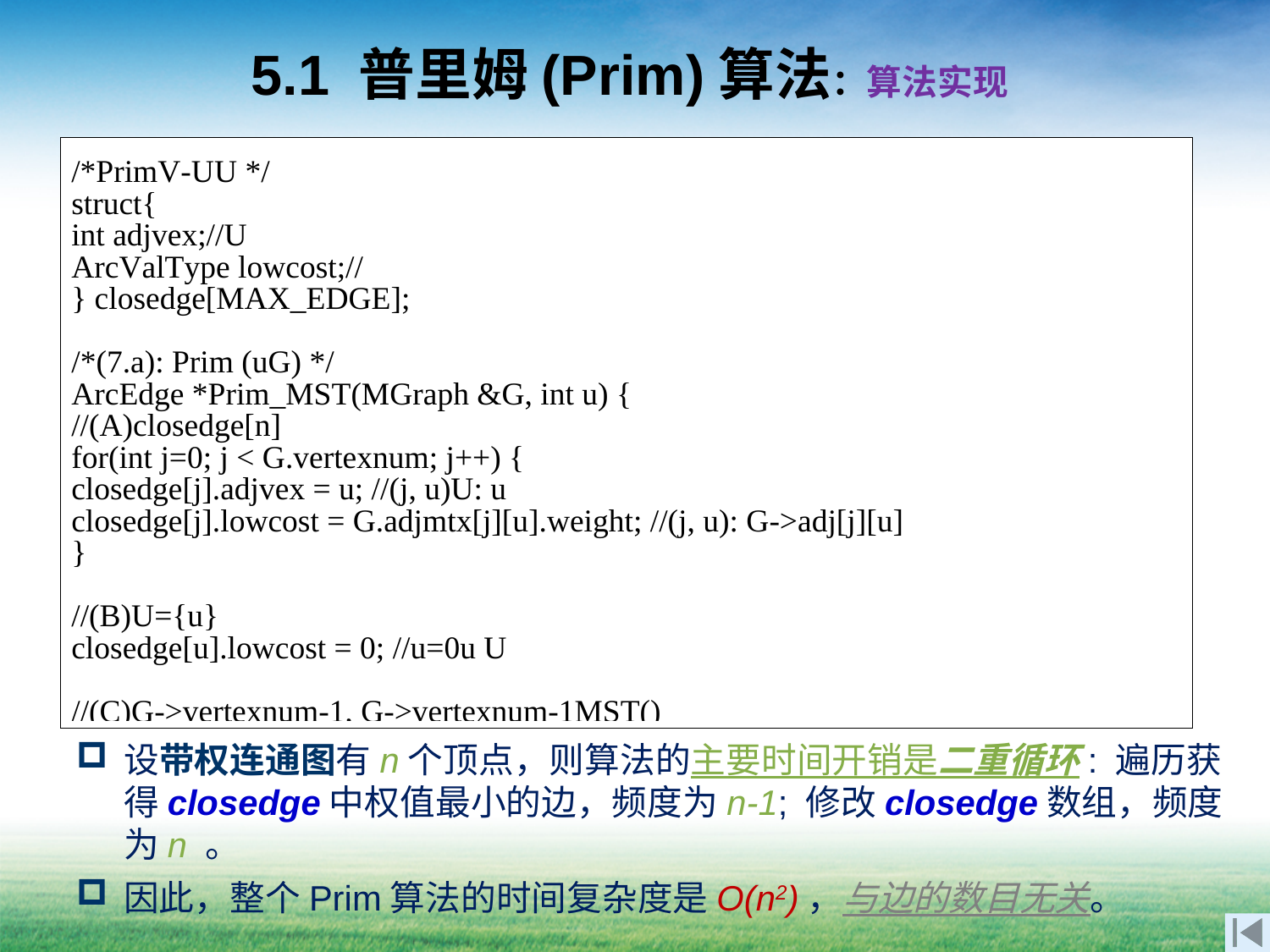

# 5.1 普里姆(Prim)算法：算法实现

设带权连通图有n个顶点，则算法的主要时间开销是二重循环: 遍历获得closedge中权值最小的边，频度为n-1; 修改closedge数组，频度为n 。
因此，整个Prim算法的时间复杂度是O(n2)，与边的数目无关。